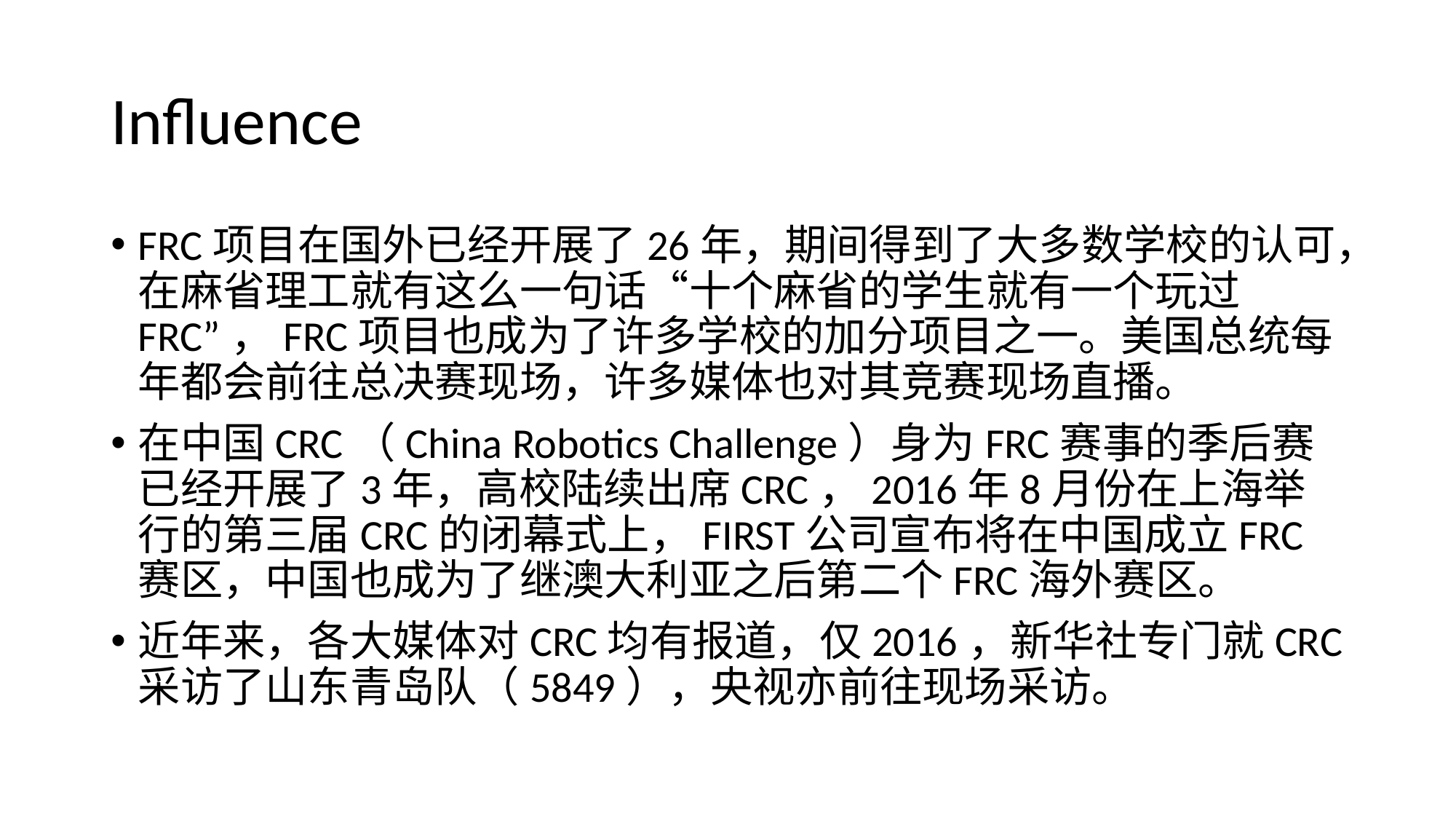

# Influence
FRC项目在国外已经开展了26年，期间得到了大多数学校的认可，在麻省理工就有这么一句话“十个麻省的学生就有一个玩过FRC”，FRC项目也成为了许多学校的加分项目之一。美国总统每年都会前往总决赛现场，许多媒体也对其竞赛现场直播。
在中国CRC（China Robotics Challenge）身为FRC赛事的季后赛已经开展了3年，高校陆续出席CRC，2016年8月份在上海举行的第三届CRC的闭幕式上，FIRST公司宣布将在中国成立FRC赛区，中国也成为了继澳大利亚之后第二个FRC海外赛区。
近年来，各大媒体对CRC均有报道，仅2016，新华社专门就CRC采访了山东青岛队（5849），央视亦前往现场采访。